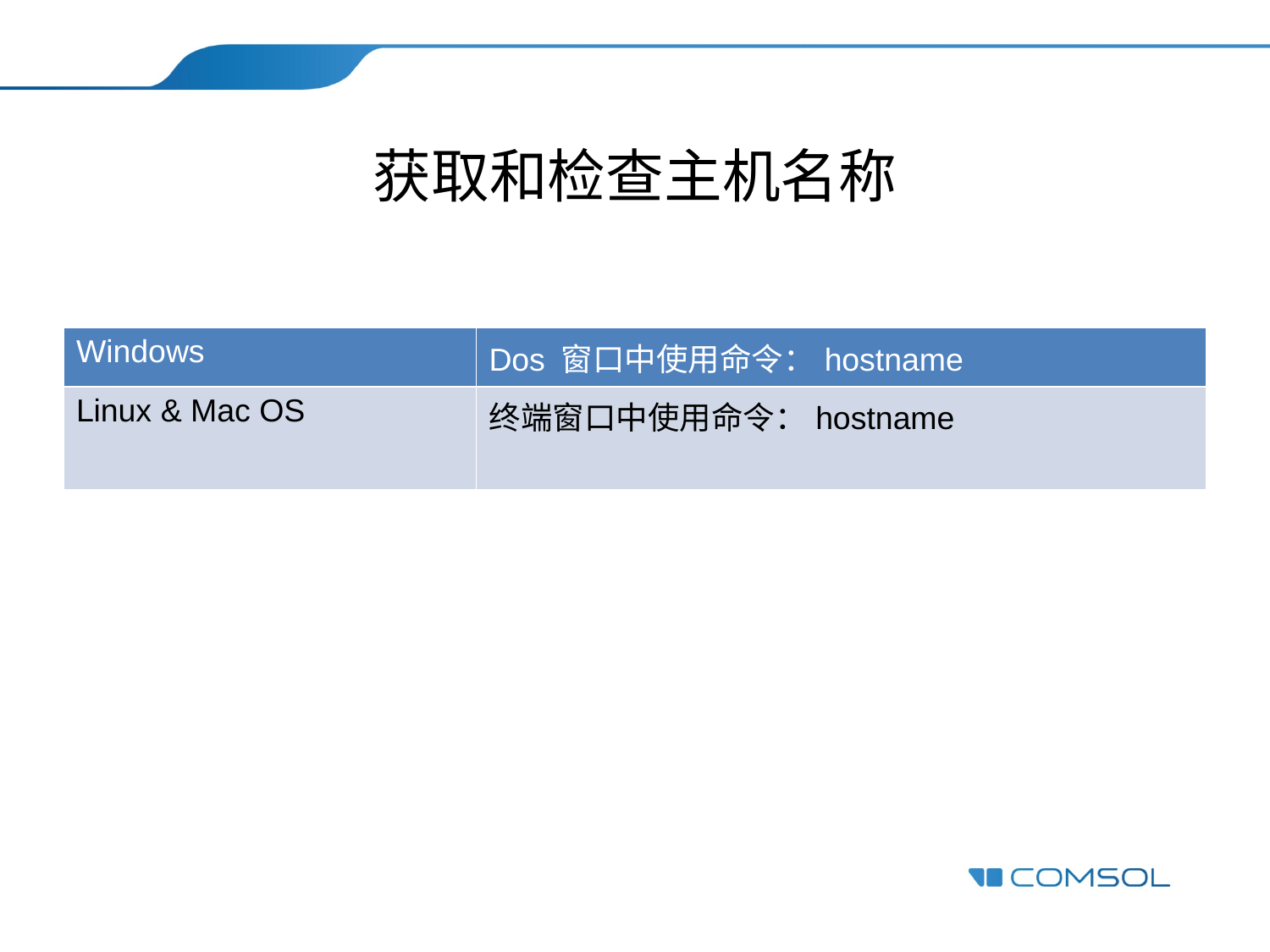

# 获取和检查主机名称
| Windows | Dos 窗口中使用命令：hostname |
| --- | --- |
| Linux & Mac OS | 终端窗口中使用命令：hostname |